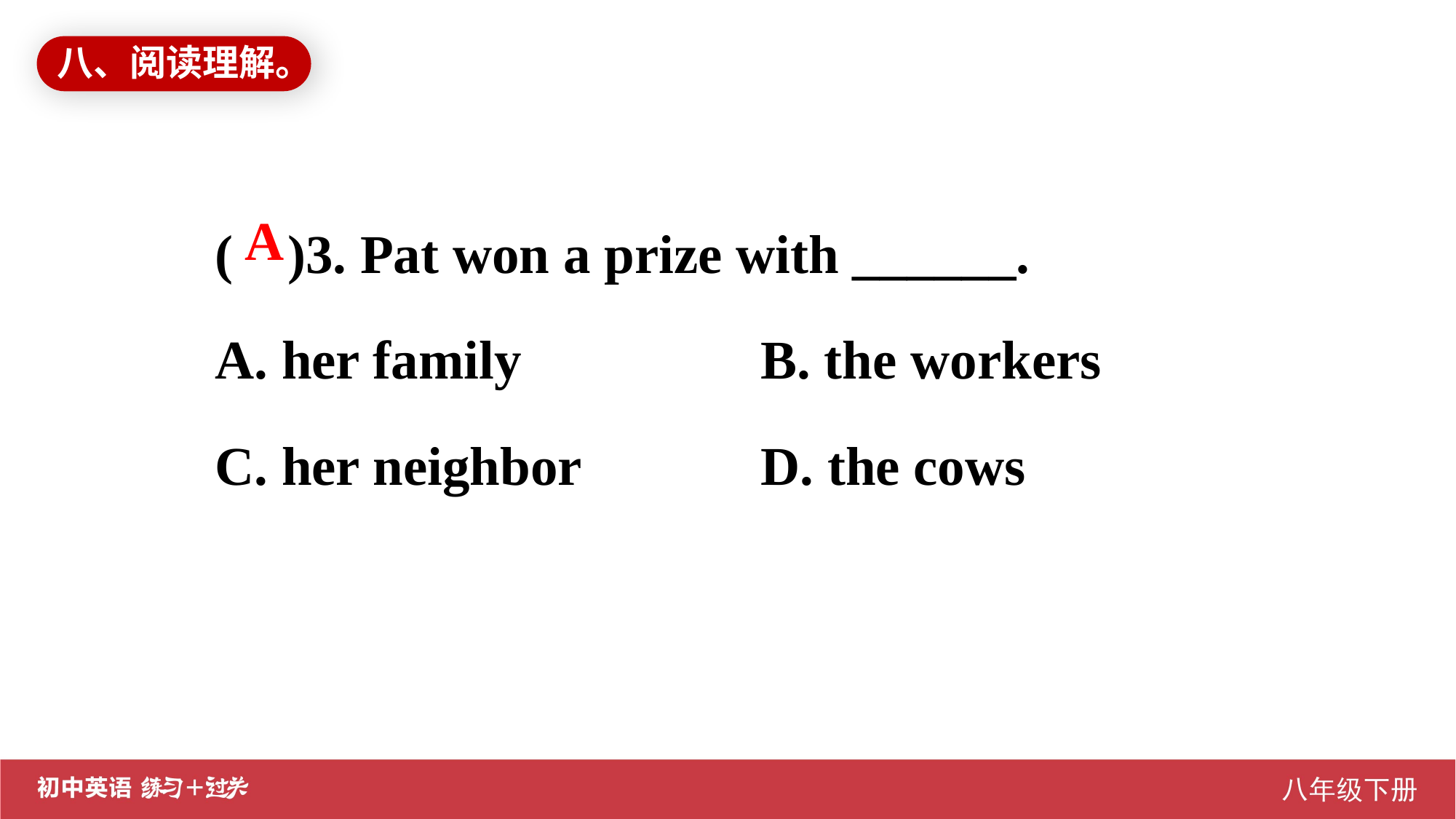

八、阅读理解。

(    )3. Pat won a prize with ______.
A. her family			B. the workers
C. her neighbor 		D. the cows

A